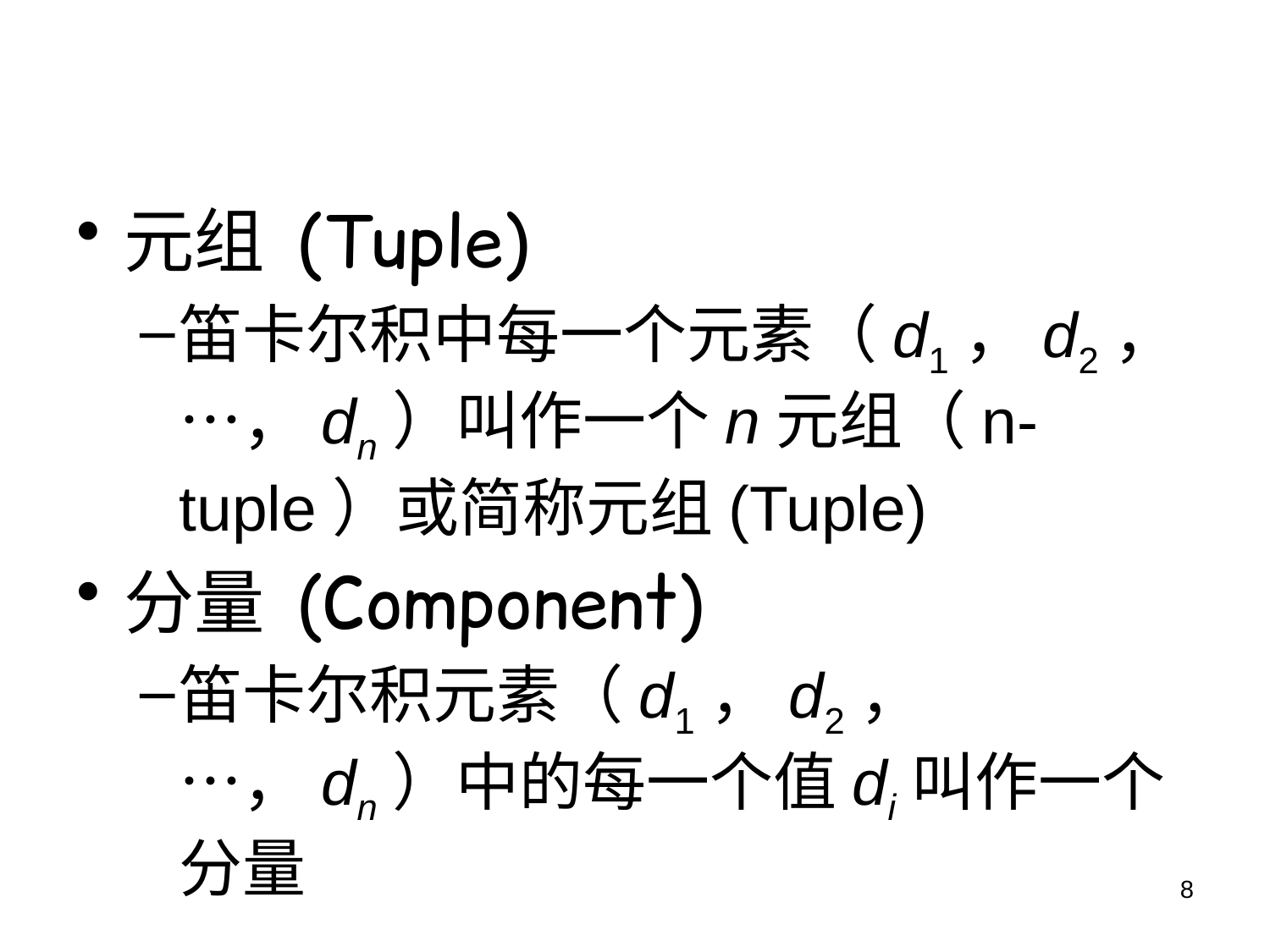

元组 (Tuple)
笛卡尔积中每一个元素（d1，d2，…，dn）叫作一个n元组（n-tuple）或简称元组(Tuple)
分量 (Component)
笛卡尔积元素（d1，d2，…，dn）中的每一个值di叫作一个分量

8